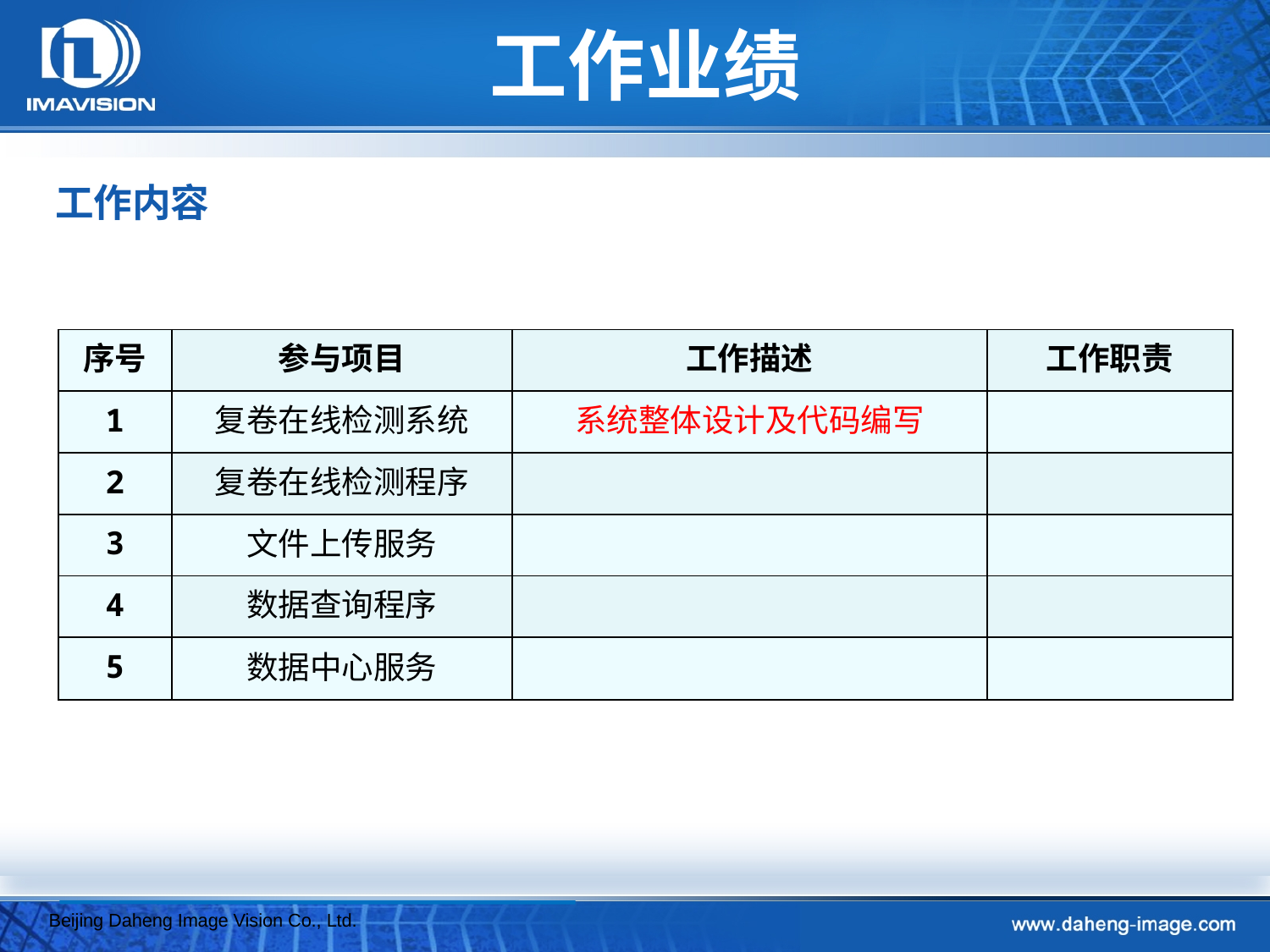

工作业绩

工作内容
| 序号 | 参与项目 | 工作描述 | 工作职责 |
| --- | --- | --- | --- |
| 1 | 复卷在线检测系统 | 系统整体设计及代码编写 |  |
| 2 | 复卷在线检测程序 |  |  |
| 3 | 文件上传服务 |  |  |
| 4 | 数据查询程序 |  |  |
| 5 | 数据中心服务 |  |  |
Beijing Daheng Image Vision Co., Ltd.